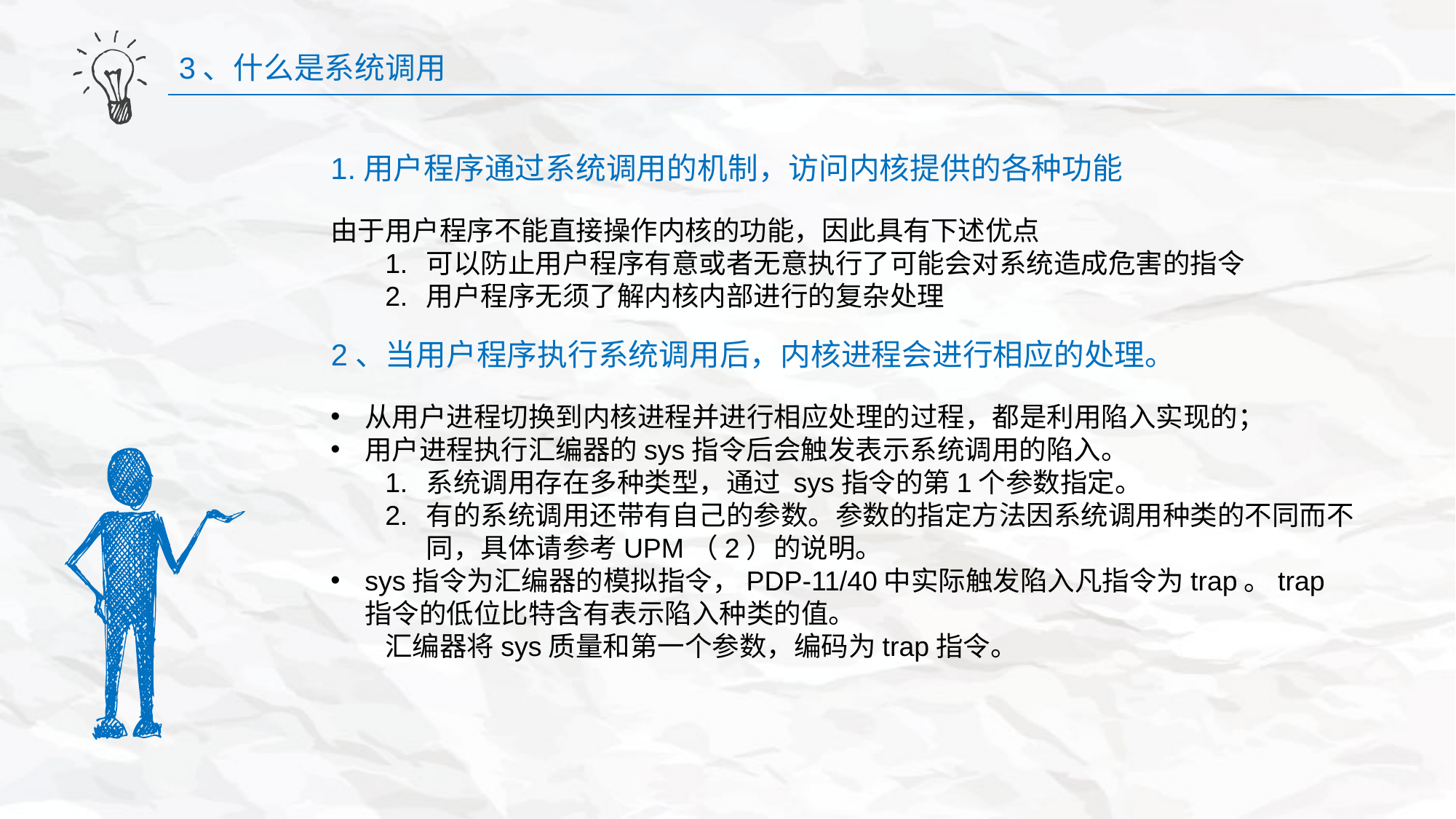

3、什么是系统调用
1.用户程序通过系统调用的机制，访问内核提供的各种功能
由于用户程序不能直接操作内核的功能，因此具有下述优点
可以防止用户程序有意或者无意执行了可能会对系统造成危害的指令
用户程序无须了解内核内部进行的复杂处理
2、当用户程序执行系统调用后，内核进程会进行相应的处理。
从用户进程切换到内核进程并进行相应处理的过程，都是利用陷入实现的；
用户进程执行汇编器的sys指令后会触发表示系统调用的陷入。
系统调用存在多种类型，通过 sys指令的第1个参数指定。
有的系统调用还带有自己的参数。参数的指定方法因系统调用种类的不同而不同，具体请参考UPM（2）的说明。
sys指令为汇编器的模拟指令，PDP-11/40中实际触发陷入凡指令为trap。trap指令的低位比特含有表示陷入种类的值。
汇编器将sys质量和第一个参数，编码为trap指令。